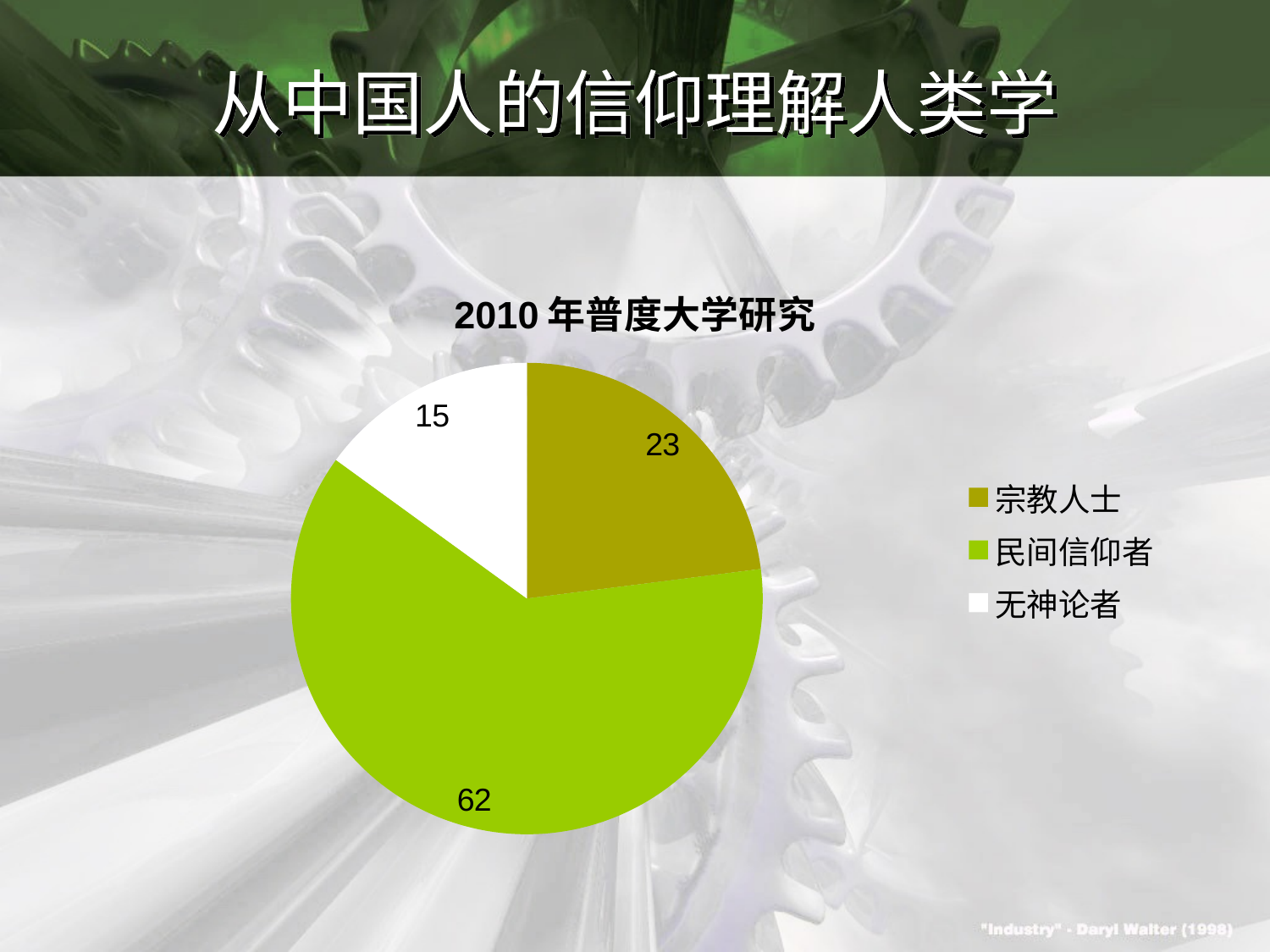

# 从中国人的信仰理解人类学

### Chart:

| Category | 2010年普度大学研究 |
|---|---|
| 宗教人士 | 23.0 |
| 民间信仰者 | 62.0 |
| 无神论者 | 15.0 |